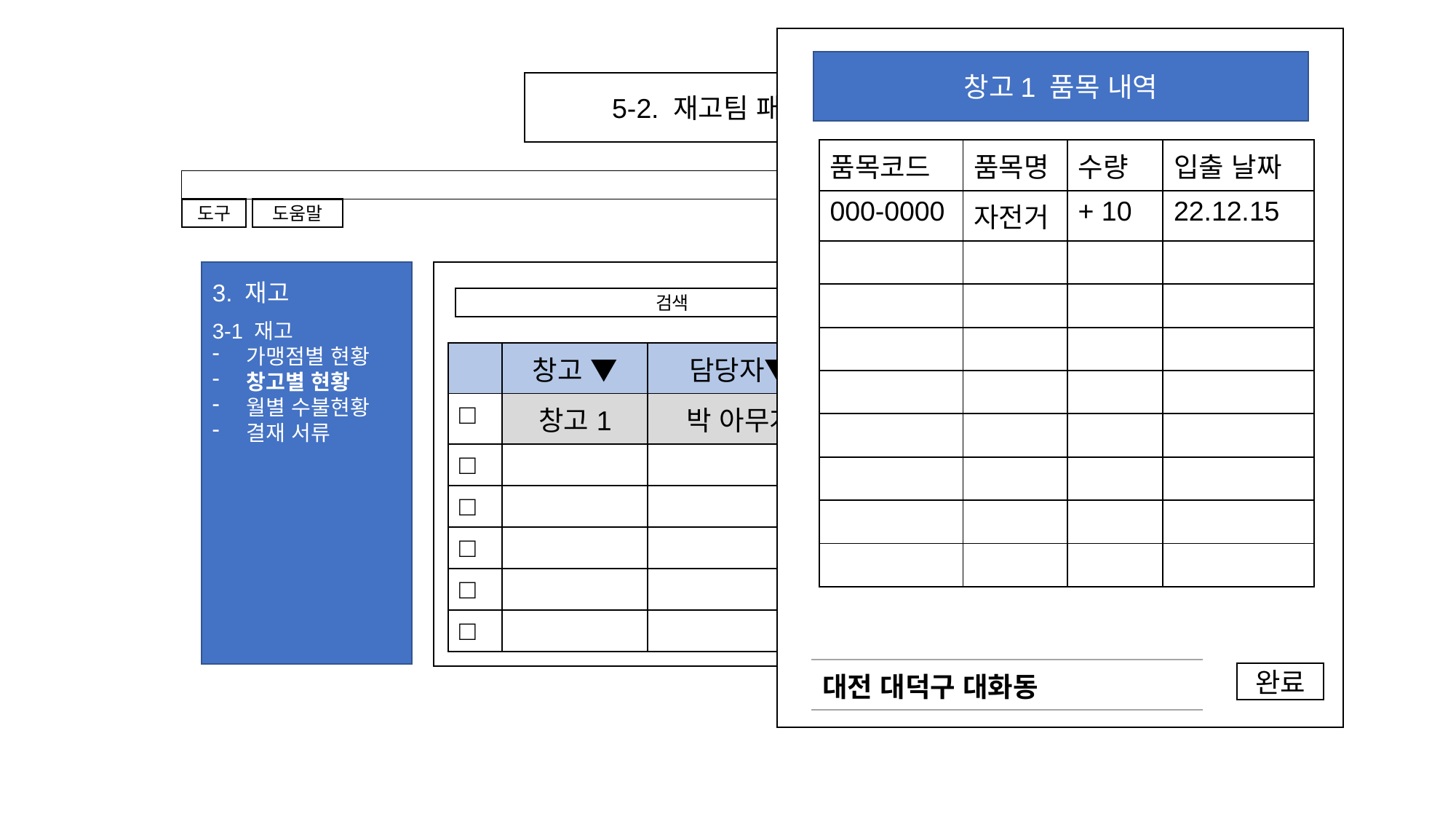

창고1 품목 내역
5-2. 재고팀 패널 화면
| 품목코드 | 품목명 | 수량 | 입출 날짜 |
| --- | --- | --- | --- |
| 000-0000 | 자전거 | + 10 | 22.12.15 |
|  |  |  |  |
|  |  |  |  |
|  |  |  |  |
|  |  |  |  |
|  |  |  |  |
|  |  |  |  |
|  |  |  |  |
|  |  |  |  |
# X
도움말
도구
3. 재고

3-1 재고
가맹점별 현황
창고별 현황
월별 수불현황
결재 서류

검색
|  | 창고 ▼ | 담당자▼ | 연락처▼ | 비고▼ |
| --- | --- | --- | --- | --- |
| □ | 창고1 | 박 아무개 | 010-5544-8855 |  |
| □ |  |  |  |  |
| □ |  |  |  |  |
| □ |  |  |  |  |
| □ |  |  |  |  |
| □ |  |  |  |  |
| 대전 대덕구 대화동 |
| --- |
완료